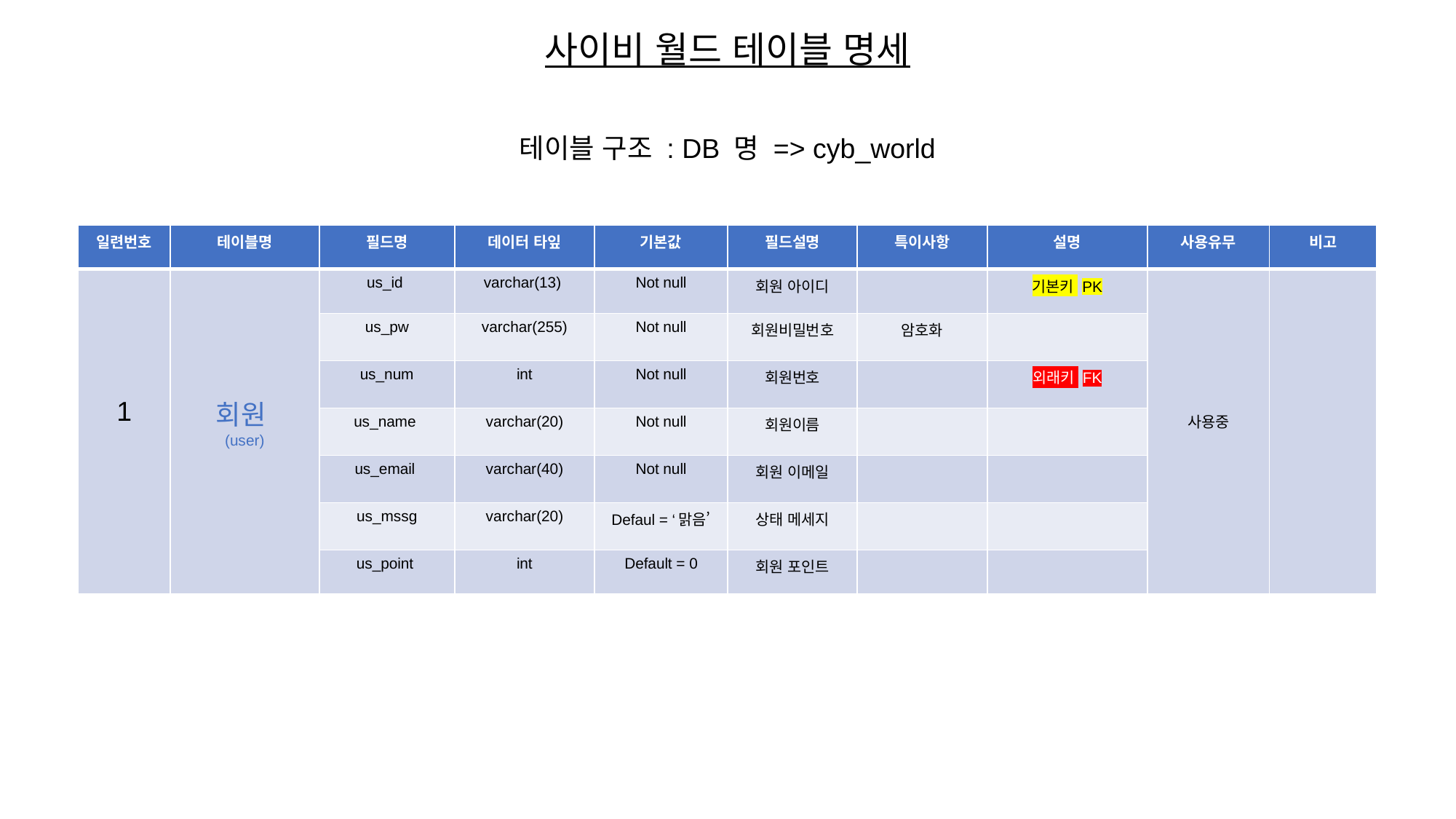

# 사이비 월드 테이블 명세
테이블 구조 : DB 명 => cyb_world
| 일련번호 | 테이블명 | 필드명 | 데이터 타잎 | 기본값 | 필드설명 | 특이사항 | 설명 | 사용유무 | 비고 |
| --- | --- | --- | --- | --- | --- | --- | --- | --- | --- |
| 1 | 회원 (user) | us\_id | varchar(13) | Not null | 회원 아이디 |  | 기본키 PK | 사용중 |  |
|  |  | us\_pw | varchar(255) | Not null | 회원비밀번호 | 암호화 |  |  |  |
|  |  | us\_num | int | Not null | 회원번호 |  | 외래키 FK |  |  |
|  |  | us\_name | varchar(20) | Not null | 회원이름 |  |  |  |  |
|  |  | us\_email | varchar(40) | Not null | 회원 이메일 |  |  |  |  |
|  |  | us\_mssg | varchar(20) | Defaul = ‘맑음’ | 상태 메세지 |  |  |  |  |
|  |  | us\_point | int | Default = 0 | 회원 포인트 |  |  |  |  |